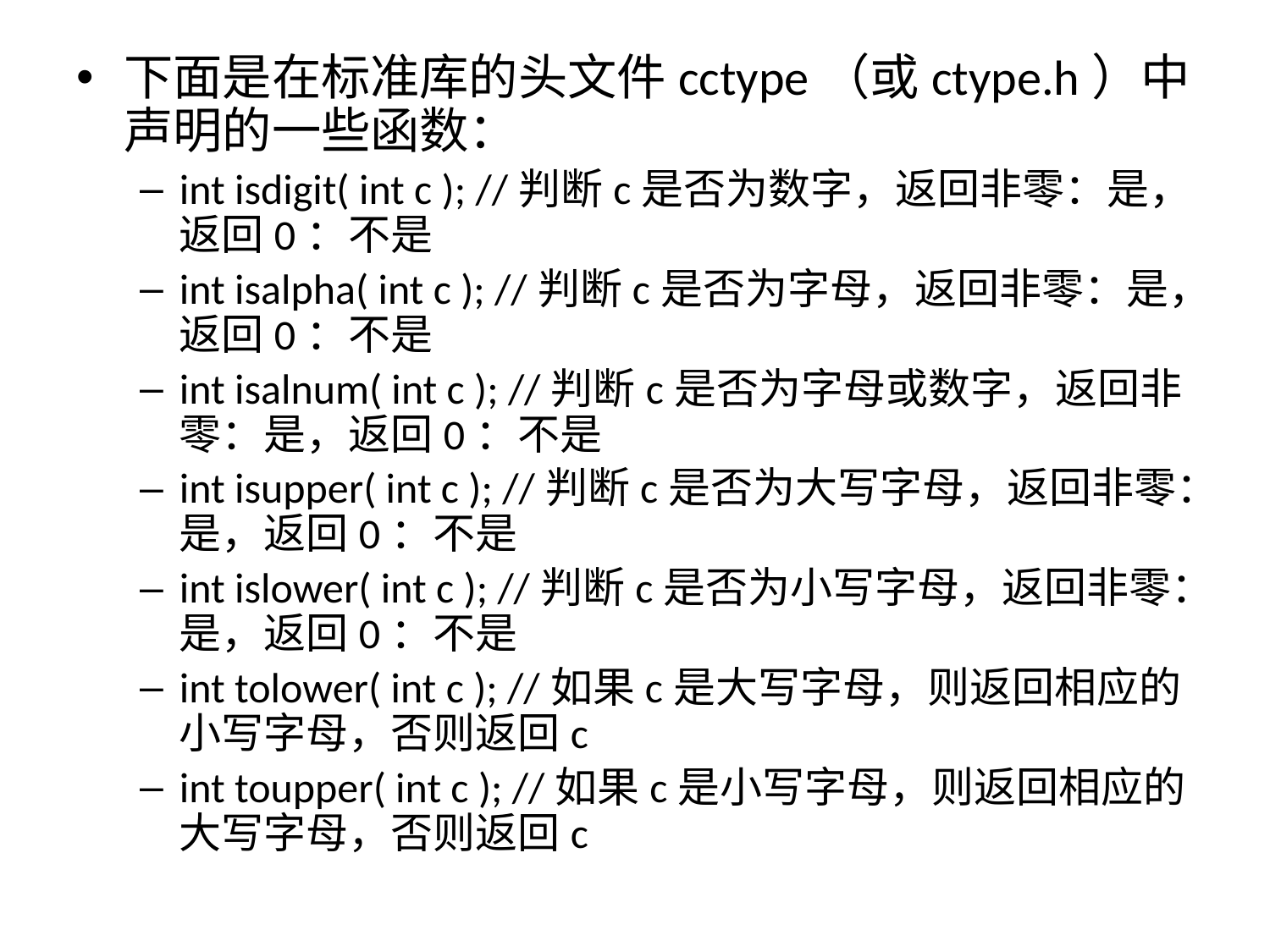

下面是在标准库的头文件cctype（或ctype.h）中声明的一些函数：
int isdigit( int c ); //判断c是否为数字，返回非零：是，返回0：不是
int isalpha( int c ); //判断c是否为字母，返回非零：是，返回0：不是
int isalnum( int c ); //判断c是否为字母或数字，返回非零：是，返回0：不是
int isupper( int c ); //判断c是否为大写字母，返回非零：是，返回0：不是
int islower( int c ); //判断c是否为小写字母，返回非零：是，返回0：不是
int tolower( int c ); //如果c是大写字母，则返回相应的小写字母，否则返回c
int toupper( int c ); //如果c是小写字母，则返回相应的大写字母，否则返回c